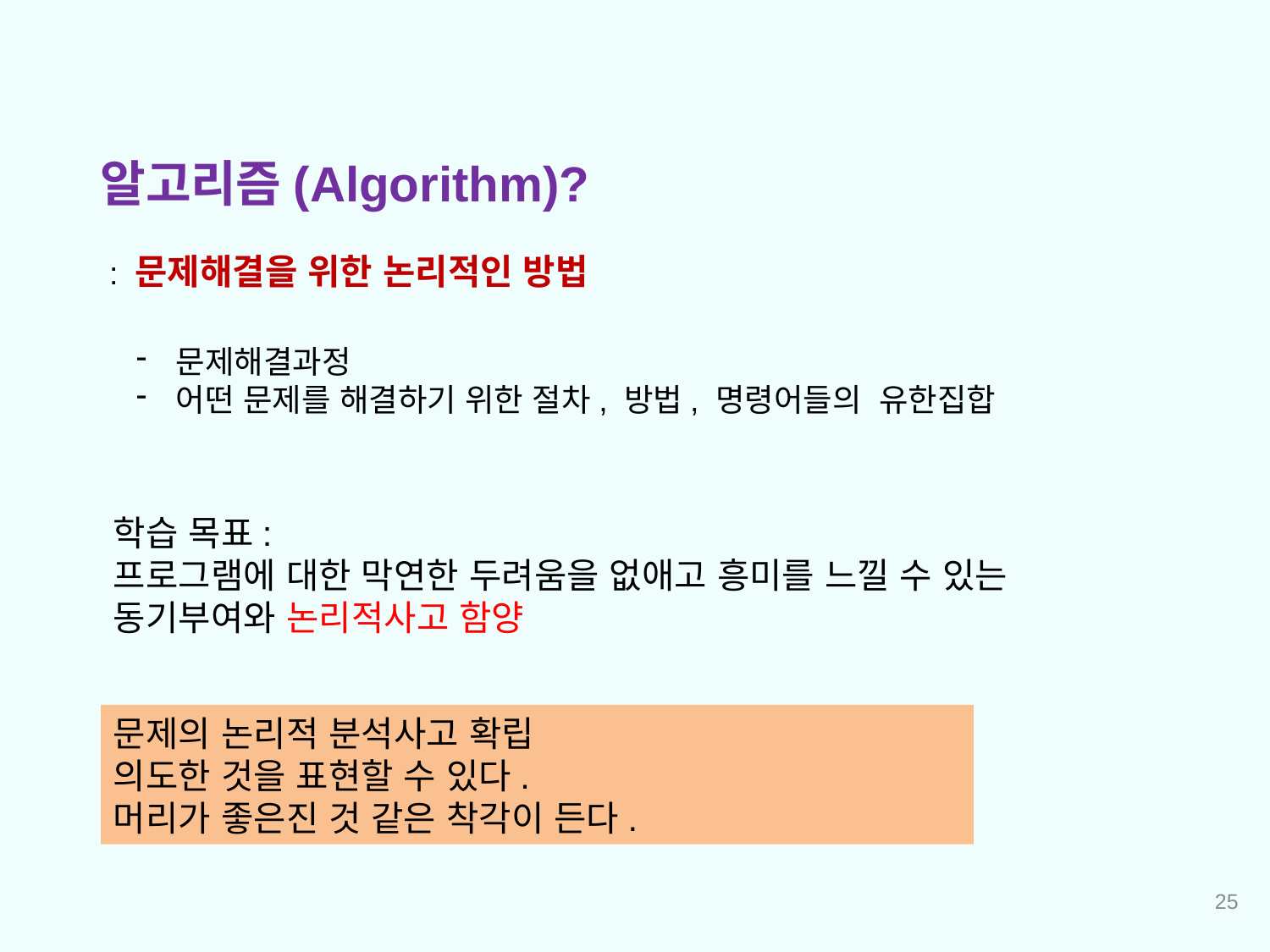

알고리즘(Algorithm)?

 : 문제해결을 위한 논리적인 방법
문제해결과정
어떤 문제를 해결하기 위한 절차, 방법, 명령어들의  유한집합

학습 목표:
프로그램에 대한 막연한 두려움을 없애고 흥미를 느낄 수 있는 동기부여와 논리적사고 함양
문제의 논리적 분석사고 확립
의도한 것을 표현할 수 있다.
머리가 좋은진 것 같은 착각이 든다.
25